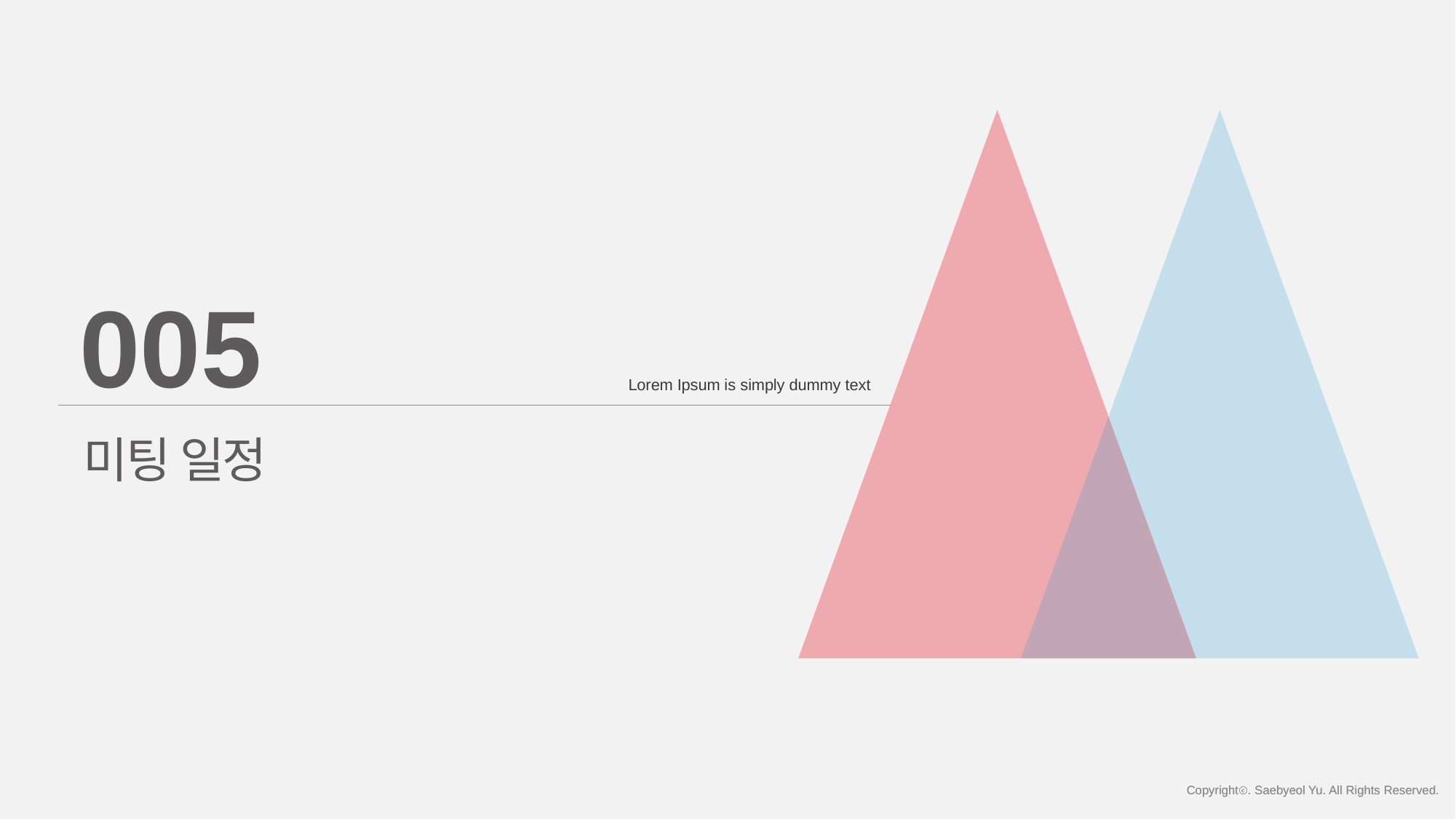

005
Lorem Ipsum is simply dummy text
미팅 일정
Copyrightⓒ. Saebyeol Yu. All Rights Reserved.